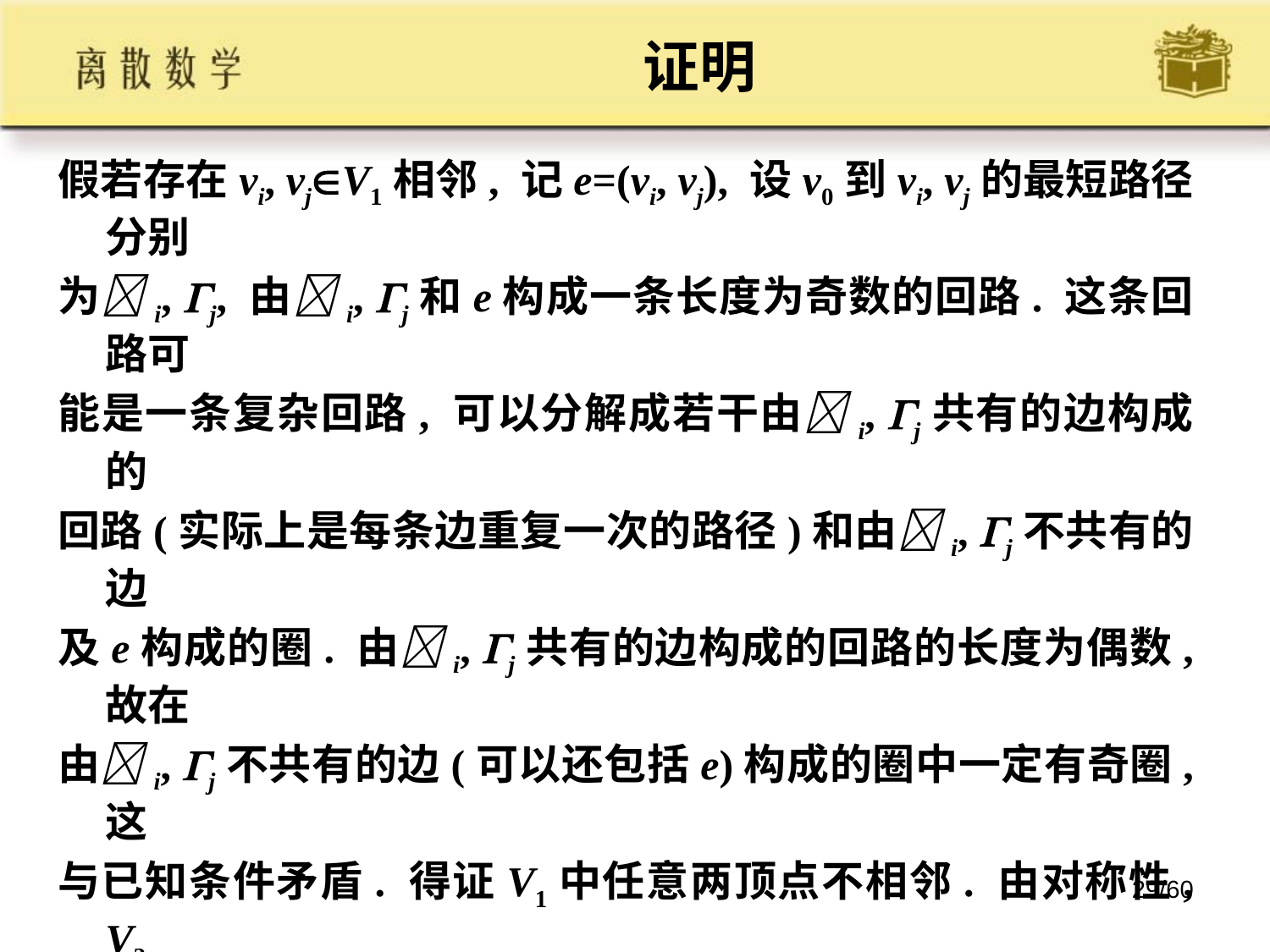

# 证明
假若存在vi, vj∈V1相邻, 记e=(vi, vj), 设v0到vi, vj的最短路径分别
为Γi, Γj, 由Γi, Γj和e构成一条长度为奇数的回路. 这条回路可
能是一条复杂回路, 可以分解成若干由Γi, Γj共有的边构成的
回路(实际上是每条边重复一次的路径)和由Γi, Γj不共有的边
及e构成的圈. 由Γi, Γj共有的边构成的回路的长度为偶数, 故在
由Γi, Γj不共有的边(可以还包括e)构成的圈中一定有奇圈, 这
与已知条件矛盾. 得证V1中任意两顶点不相邻. 由对称性, V2
中也不存在相邻的顶点, 得证G为二部图．
29/60